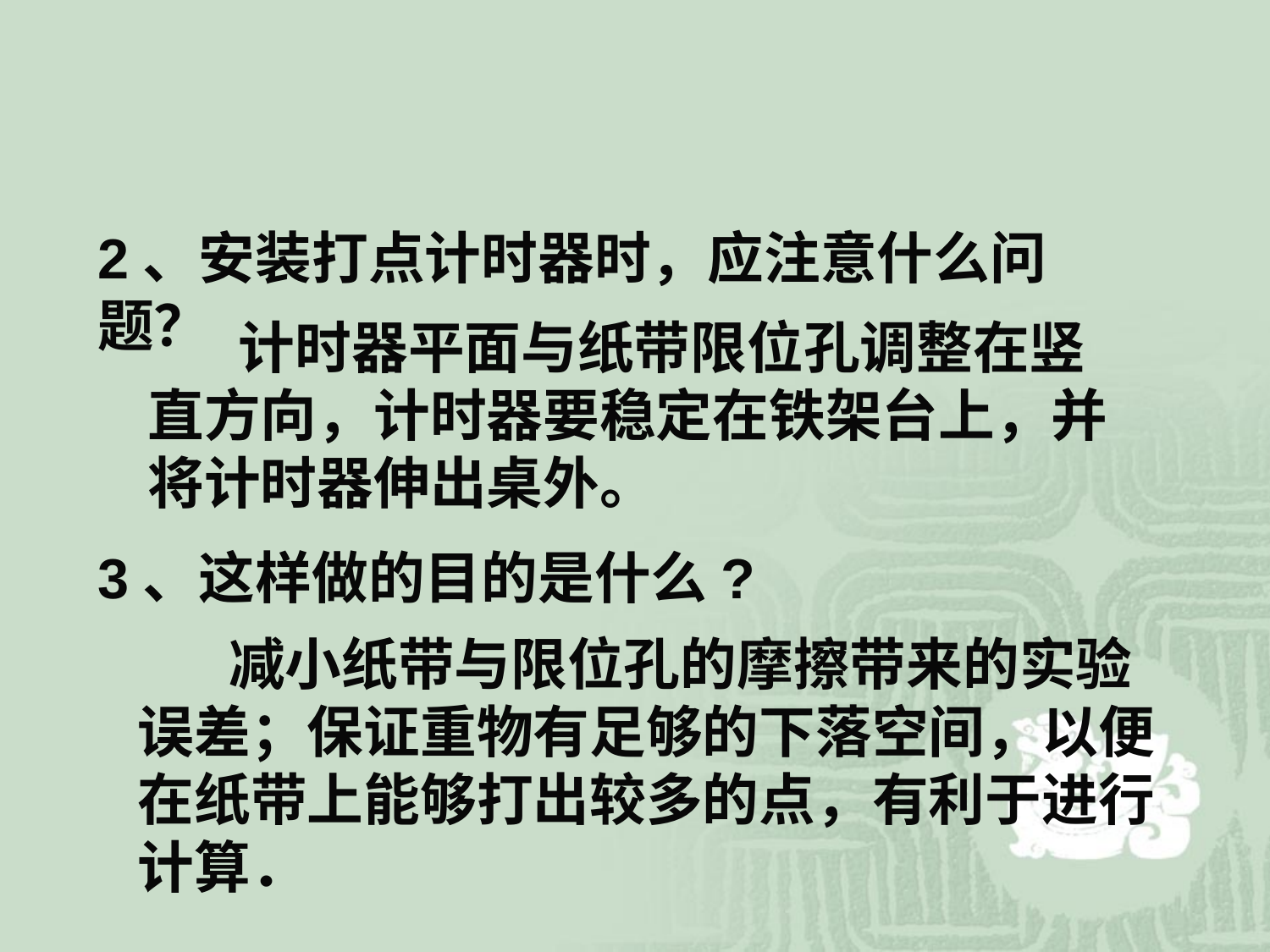

2、安装打点计时器时，应注意什么问题？
      计时器平面与纸带限位孔调整在竖直方向，计时器要稳定在铁架台上，并将计时器伸出桌外。
3、这样做的目的是什么?
      减小纸带与限位孔的摩擦带来的实验误差；保证重物有足够的下落空间，以便在纸带上能够打出较多的点，有利于进行计算．